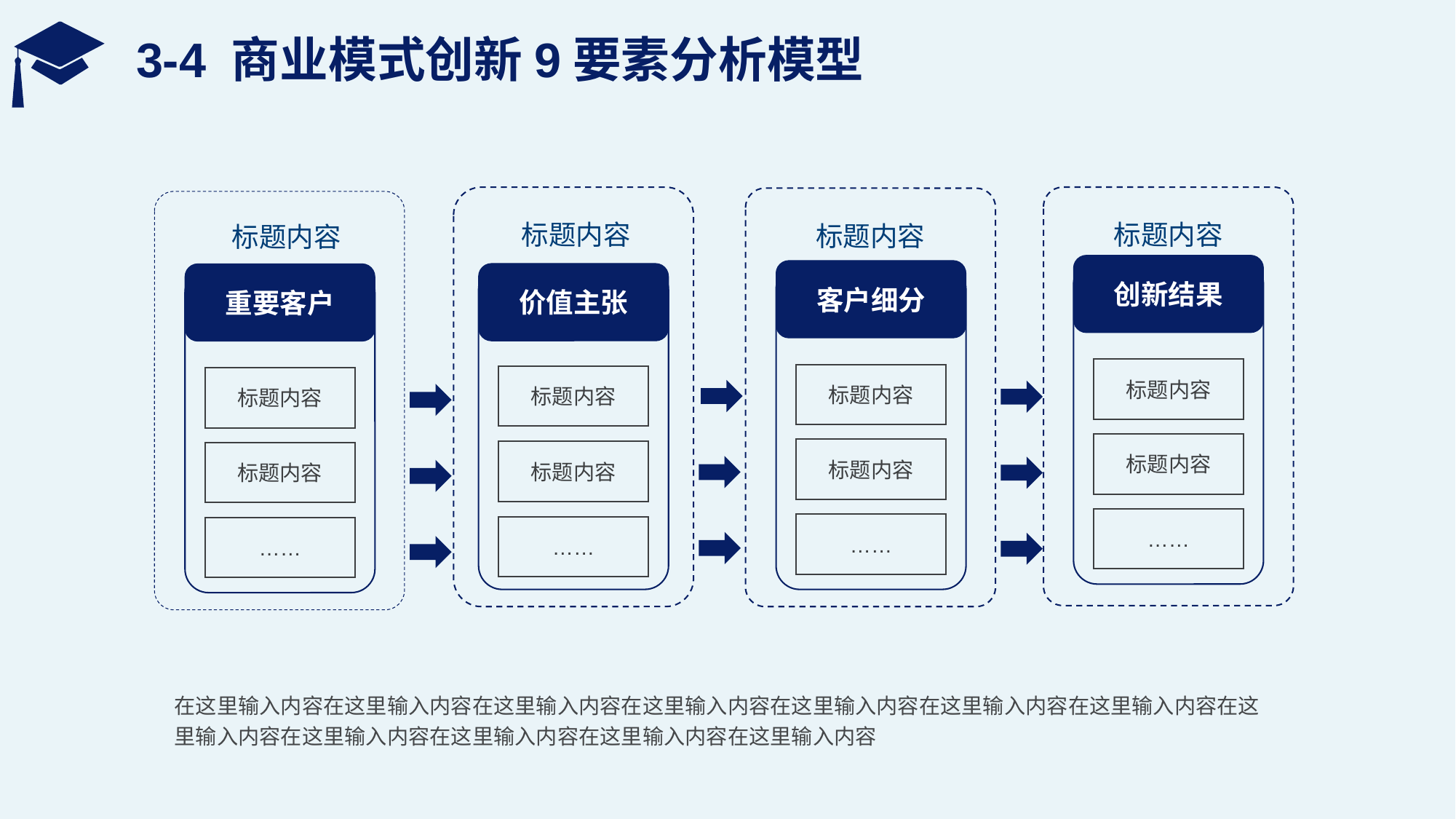

# 3-4 商业模式创新9要素分析模型

价值主张

标题内容
标题内容
……

创新结果

标题内容
标题内容
……

客户细分

标题内容
标题内容
……

重要客户

标题内容
标题内容
……
标题内容
标题内容
标题内容
标题内容

在这里输入内容在这里输入内容在这里输入内容在这里输入内容在这里输入内容在这里输入内容在这里输入内容在这里输入内容在这里输入内容在这里输入内容在这里输入内容在这里输入内容